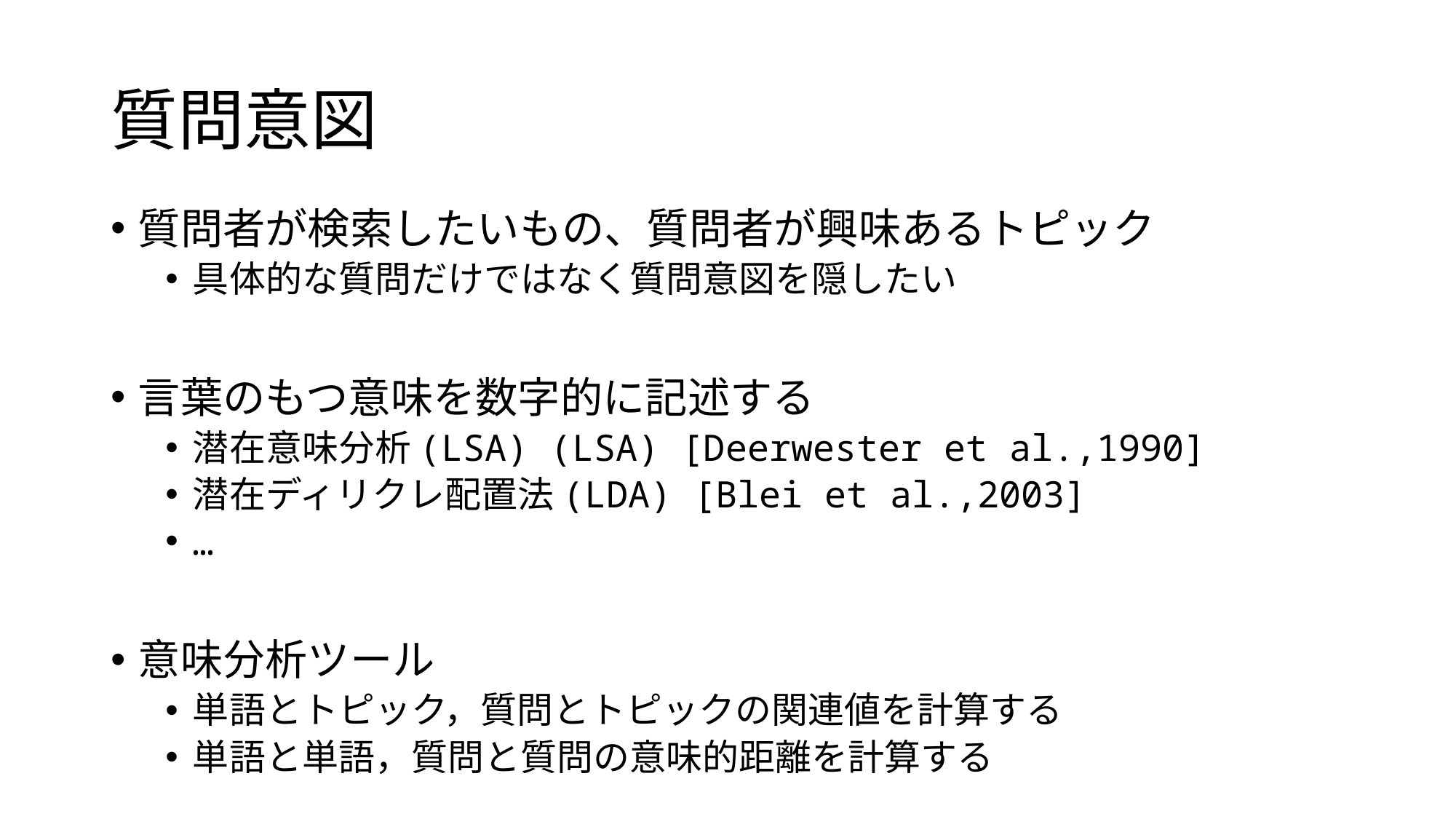

# 質問意図
質問者が検索したいもの、質問者が興味あるトピック
具体的な質問だけではなく質問意図を隠したい

言葉のもつ意味を数字的に記述する
潜在意味分析(LSA) (LSA) [Deerwester et al.,1990]
潜在ディリクレ配置法(LDA) [Blei et al.,2003]
…

意味分析ツール
単語とトピック，質問とトピックの関連値を計算する
単語と単語，質問と質問の意味的距離を計算する